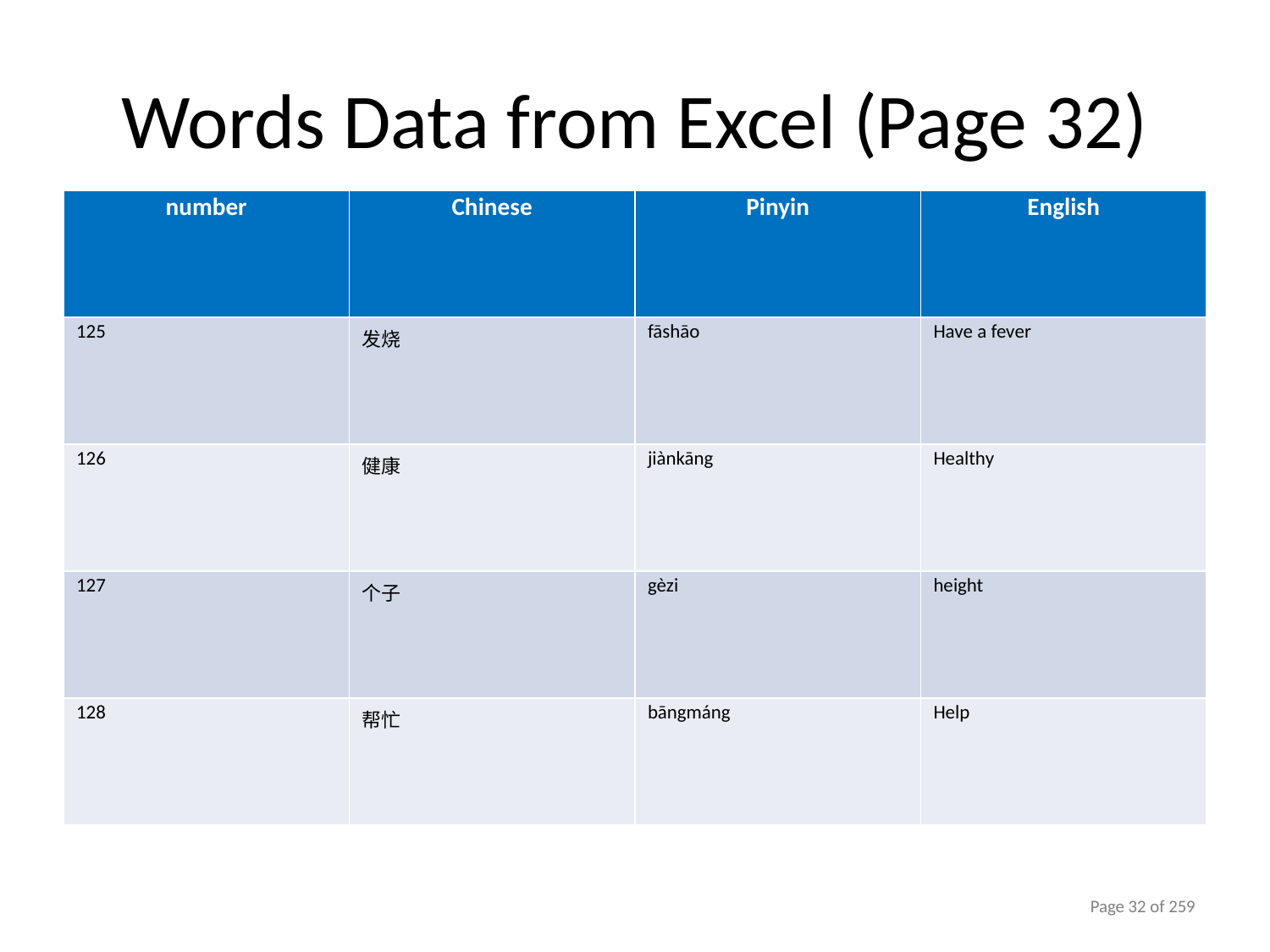

# Words Data from Excel (Page 32)
| number | Chinese | Pinyin | English |
| --- | --- | --- | --- |
| 125 | 发烧 | fāshāo | Have a fever |
| 126 | 健康 | jiànkāng | Healthy |
| 127 | 个子 | gèzi | height |
| 128 | 帮忙 | bāngmáng | Help |

Page 32 of 259